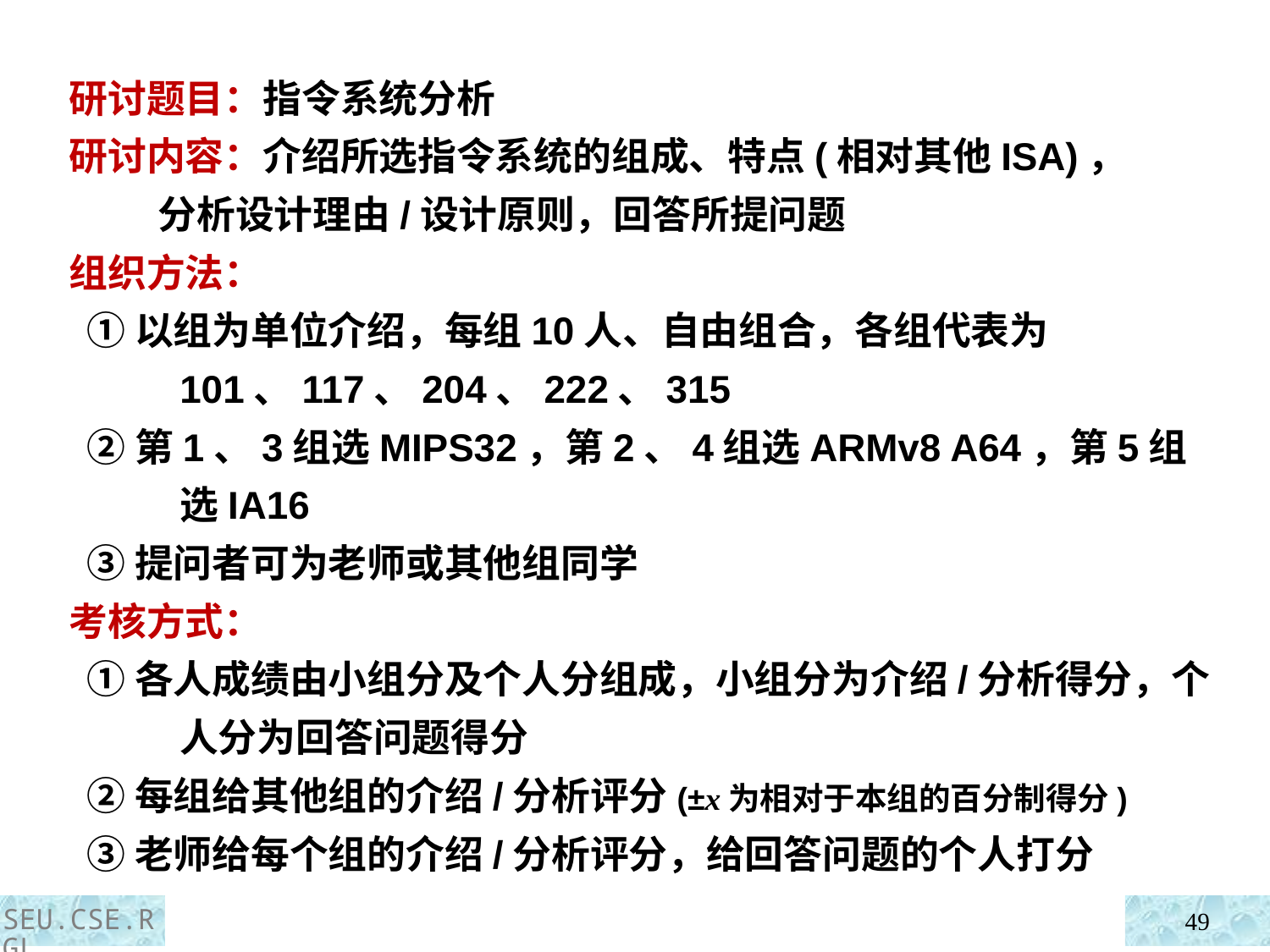

研讨题目：指令系统分析
  研讨内容：介绍所选指令系统的组成、特点(相对其他ISA)，
            分析设计理由/设计原则，回答所提问题
  组织方法：
     ①以组为单位介绍，每组10人、自由组合，各组代表为101、117、204、222、315
     ②第1、3组选MIPS32，第2、4组选ARMv8 A64，第5组选IA16
     ③提问者可为老师或其他组同学
  考核方式：
     ①各人成绩由小组分及个人分组成，小组分为介绍/分析得分，个人分为回答问题得分
     ②每组给其他组的介绍/分析评分(±x为相对于本组的百分制得分)
     ③老师给每个组的介绍/分析评分，给回答问题的个人打分
SEU.CSE.RGL
49